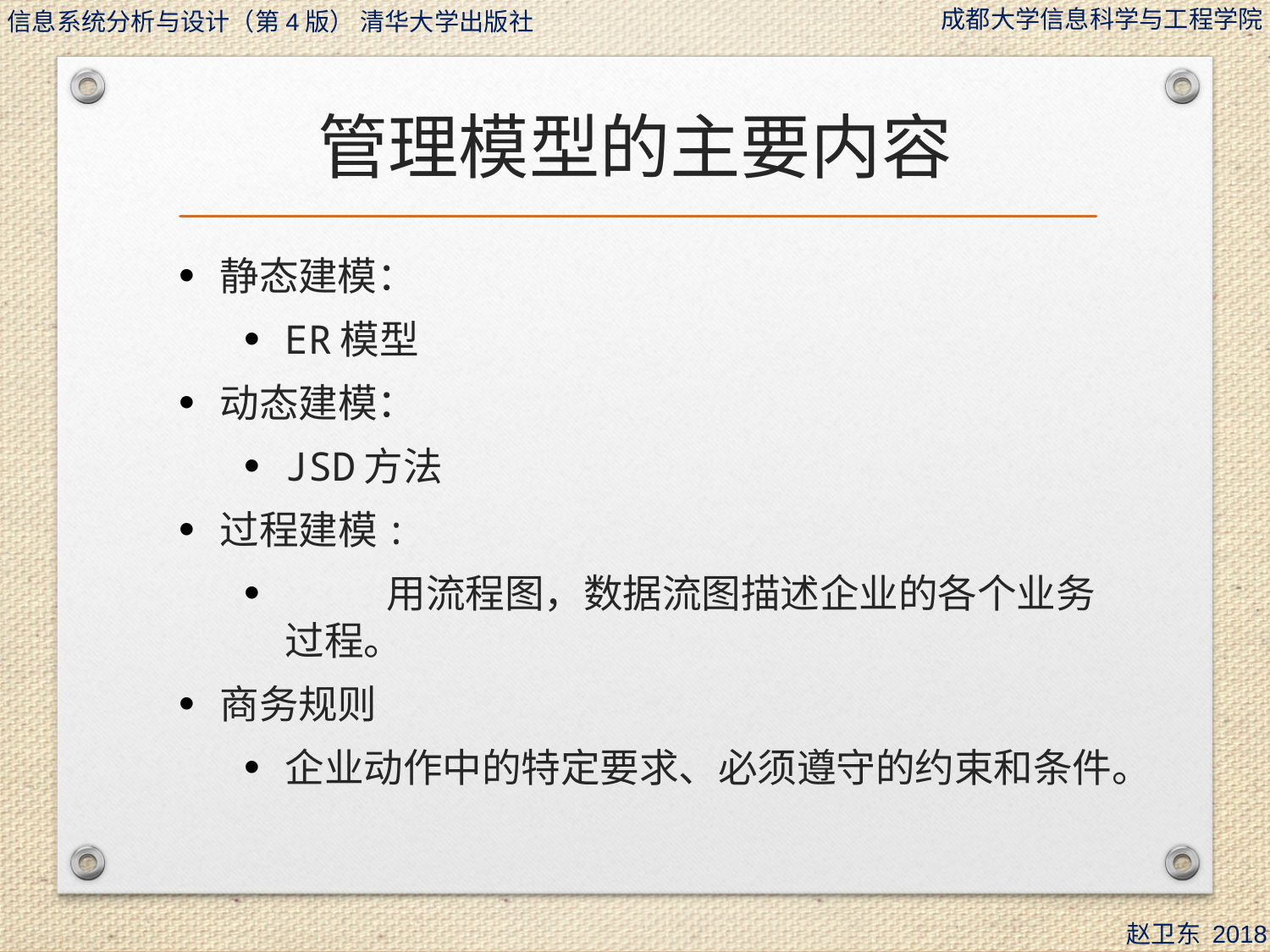

# 管理模型的主要内容
静态建模：
ER模型
动态建模：
JSD方法
过程建模:
	用流程图，数据流图描述企业的各个业务过程。
商务规则
企业动作中的特定要求、必须遵守的约束和条件。